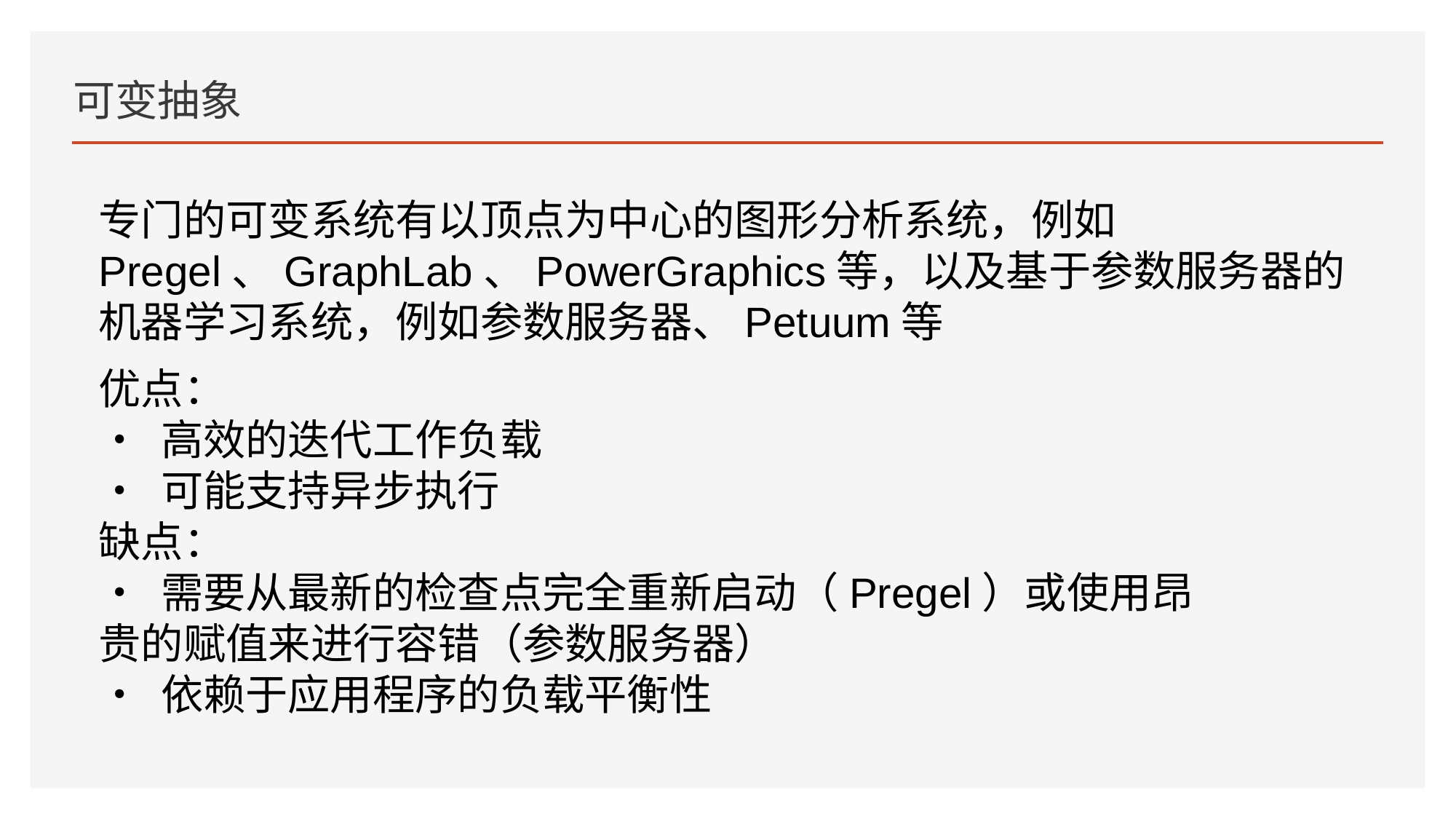

# 可变抽象
专门的可变系统有以顶点为中心的图形分析系统，例如Pregel、GraphLab、PowerGraphics等，以及基于参数服务器的机器学习系统，例如参数服务器、Petuum等
优点：
• 高效的迭代工作负载
• 可能支持异步执行
缺点：
• 需要从最新的检查点完全重新启动（Pregel）或使用昂贵的赋值来进行容错（参数服务器）
• 依赖于应用程序的负载平衡性